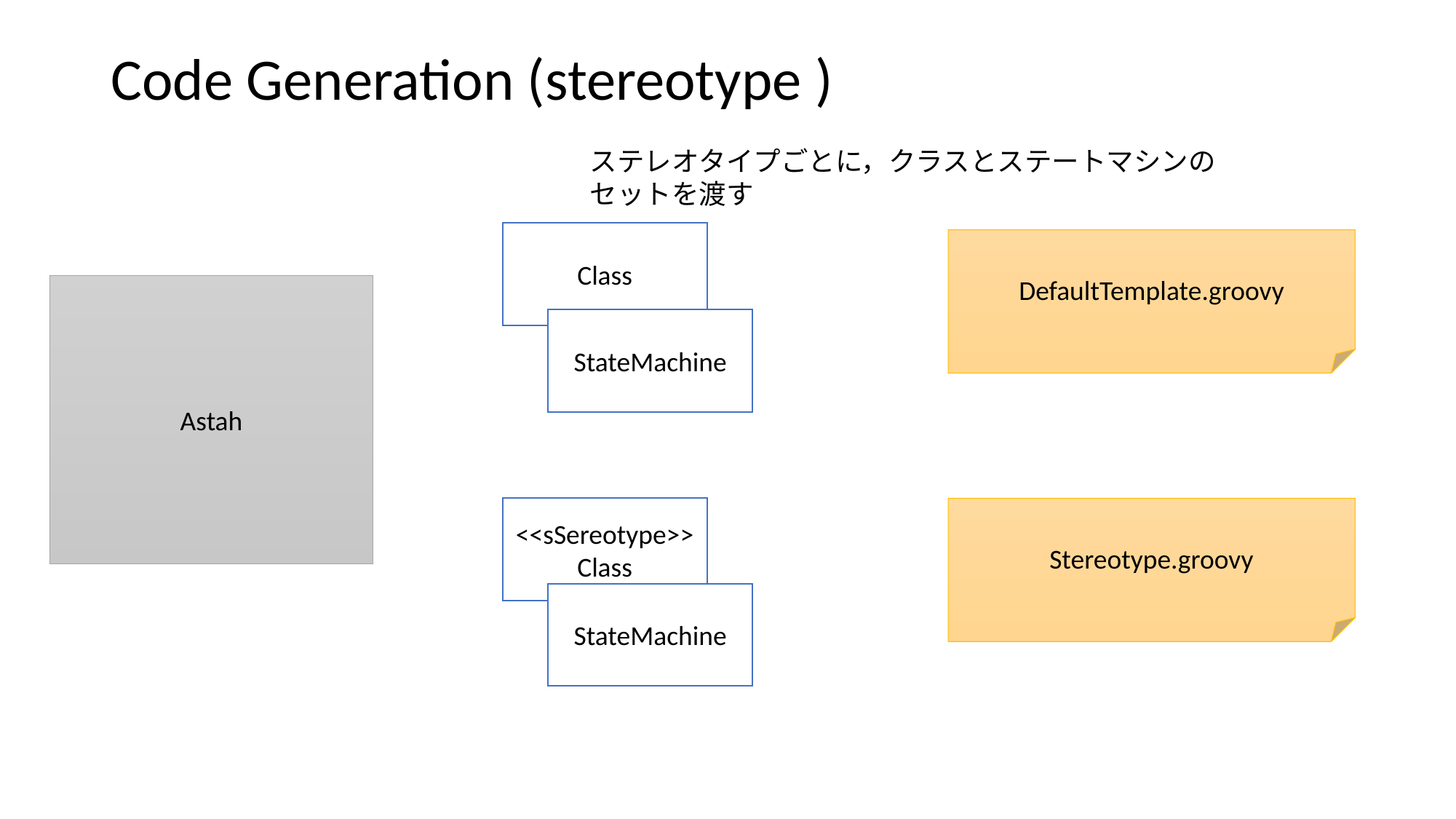

# Code Generation (stereotype )
ステレオタイプごとに，クラスとステートマシンの
セットを渡す

Class
DefaultTemplate.groovy
Astah
StateMachine
<<sSereotype>>
Class
Stereotype.groovy
StateMachine